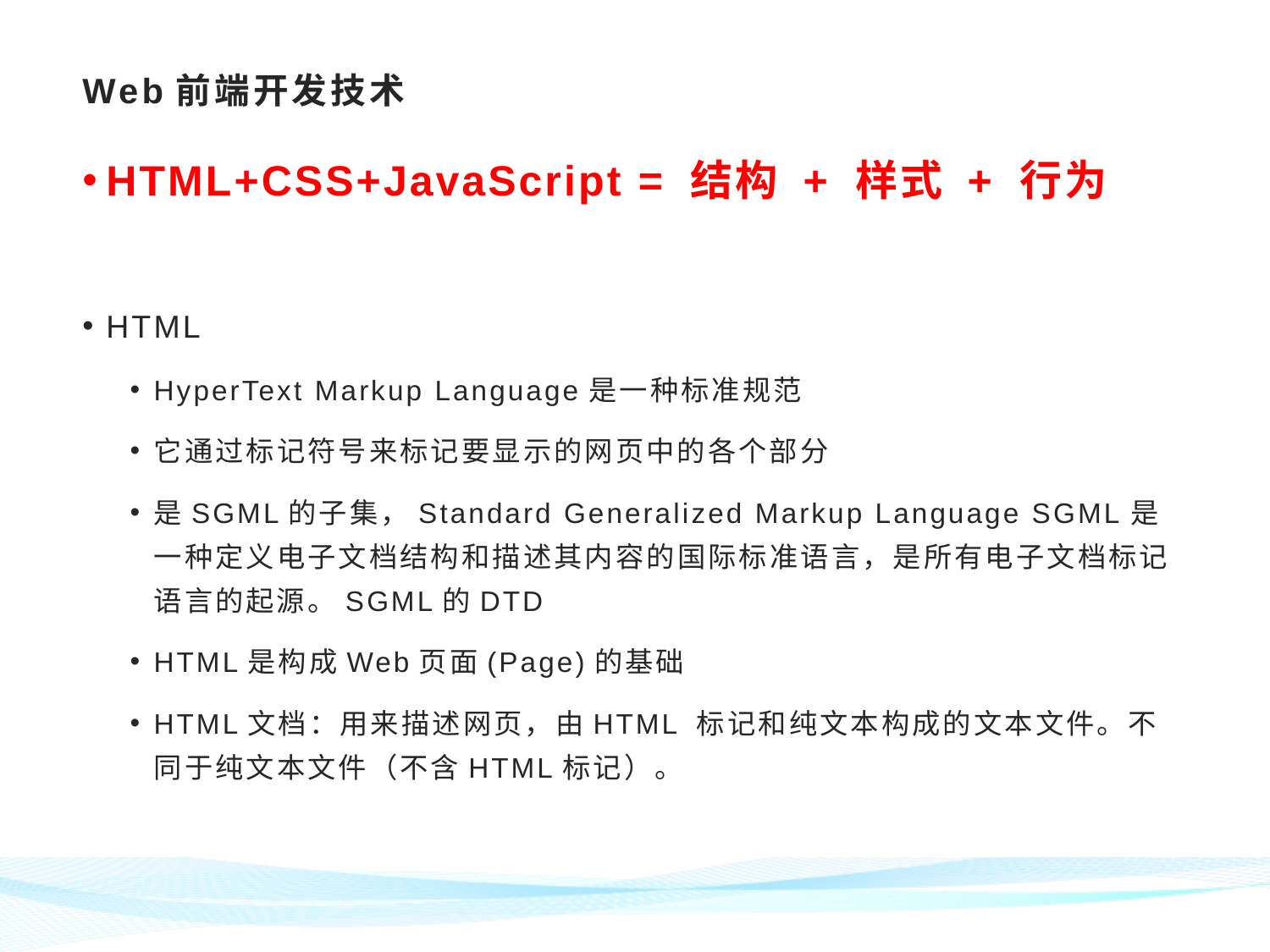

# Web前端开发技术
HTML+CSS+JavaScript = 结构 + 样式 + 行为

HTML
HyperText Markup Language是一种标准规范
它通过标记符号来标记要显示的网页中的各个部分
是SGML的子集，Standard Generalized Markup Language SGML是一种定义电子文档结构和描述其内容的国际标准语言，是所有电子文档标记语言的起源。SGML的DTD
HTML是构成Web页面(Page)的基础
HTML文档：用来描述网页，由HTML 标记和纯文本构成的文本文件。不同于纯文本文件（不含HTML标记）。